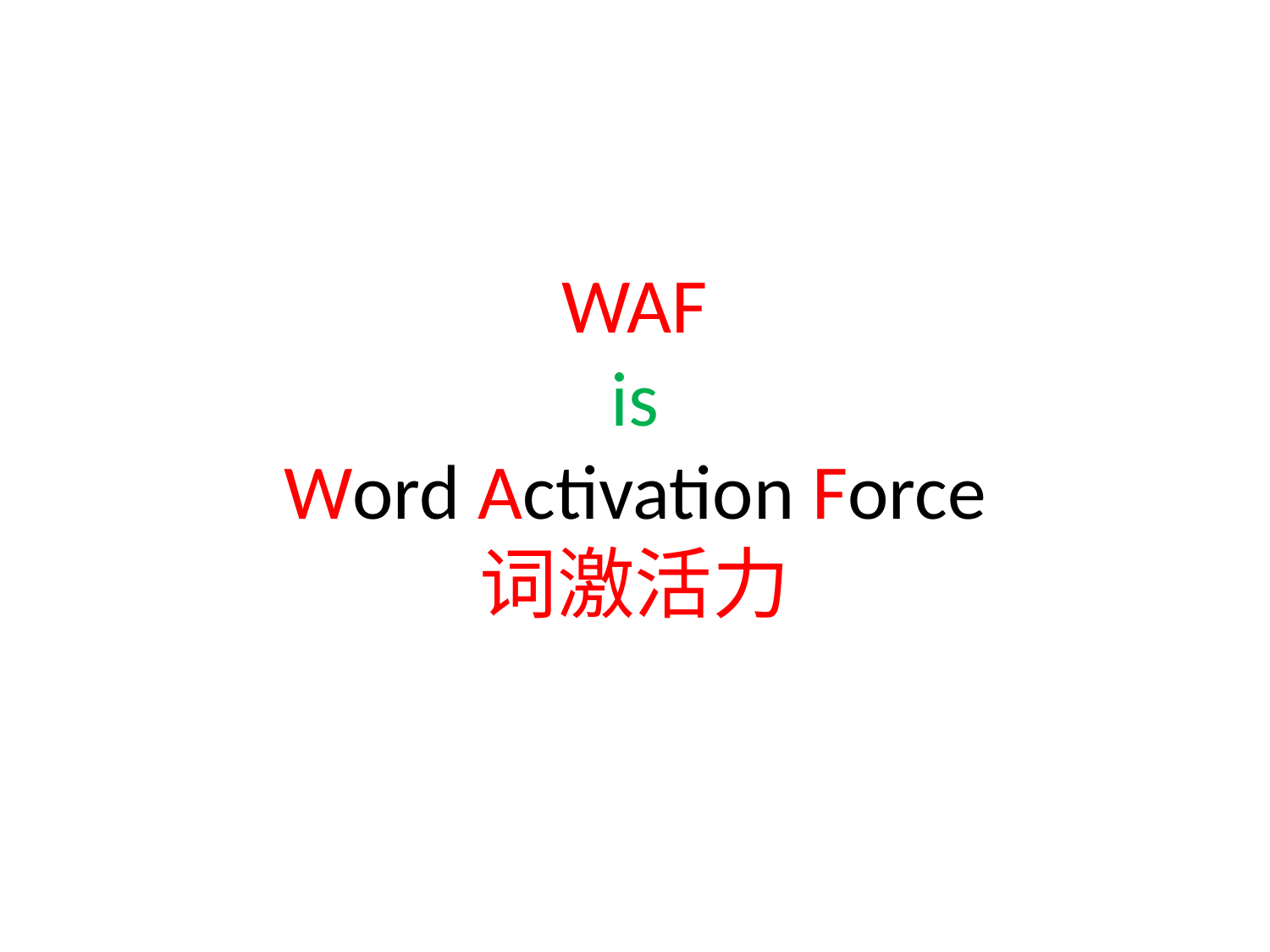

# WAF is Word Activation Force 词激活力